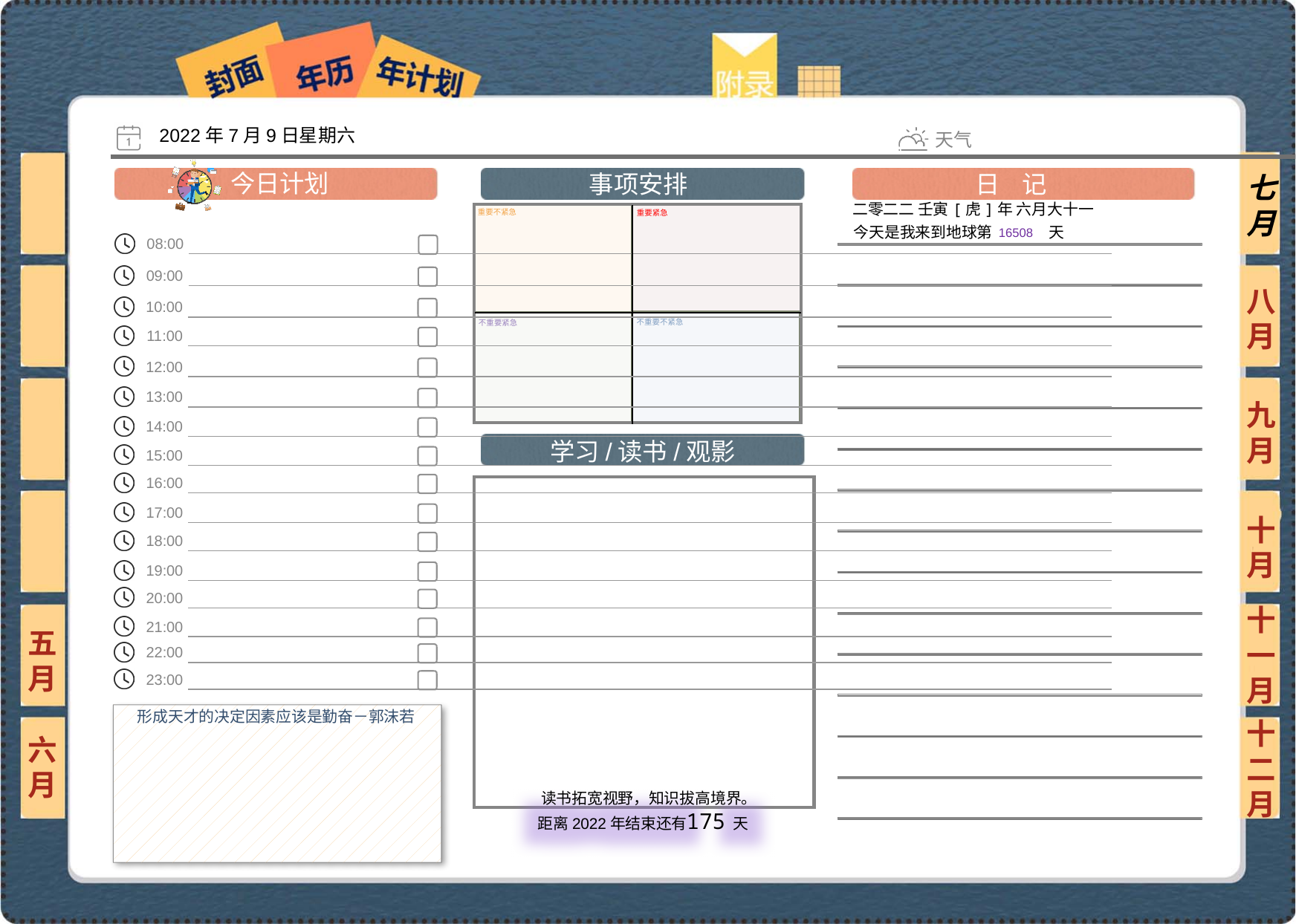

2022年7月9日星期六
七月
二零二二 壬寅[虎]年 六月大十一
16508
八月
九月
十月
十一月
五月
形成天才的决定因素应该是勤奋－郭沫若

六月
十二月
175
 读书拓宽视野，知识拔高境界。